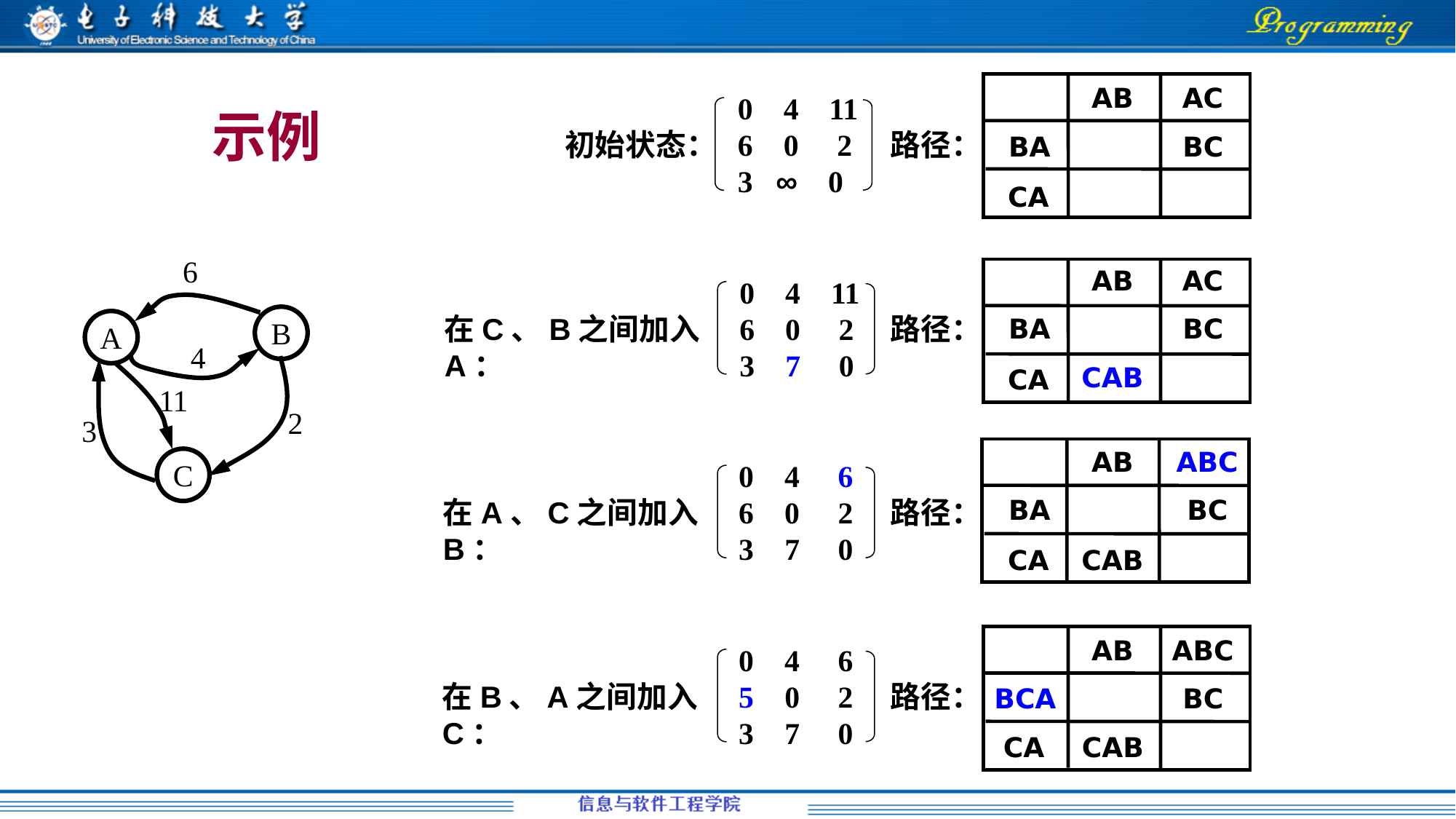

AB
AC
BA
BC
CA

0    4    11
6    0     2
3   ∞    0

初始状态：
路径：
# 示例
6

B
A
4

11
2
3
C
AB
AC
BA
BC
CA

CAB
0    4    11
6    0     2
3    7     0

在C、B之间加入A：
路径：

AB
ABC
BA
BC
CA
CAB
0    4     6
6    0     2
3    7     0

在A、C之间加入B：
路径：
AB
ABC

BCA
BC
CA
CAB
0    4     6
5    0     2
3    7     0

在B、A之间加入C：
路径：